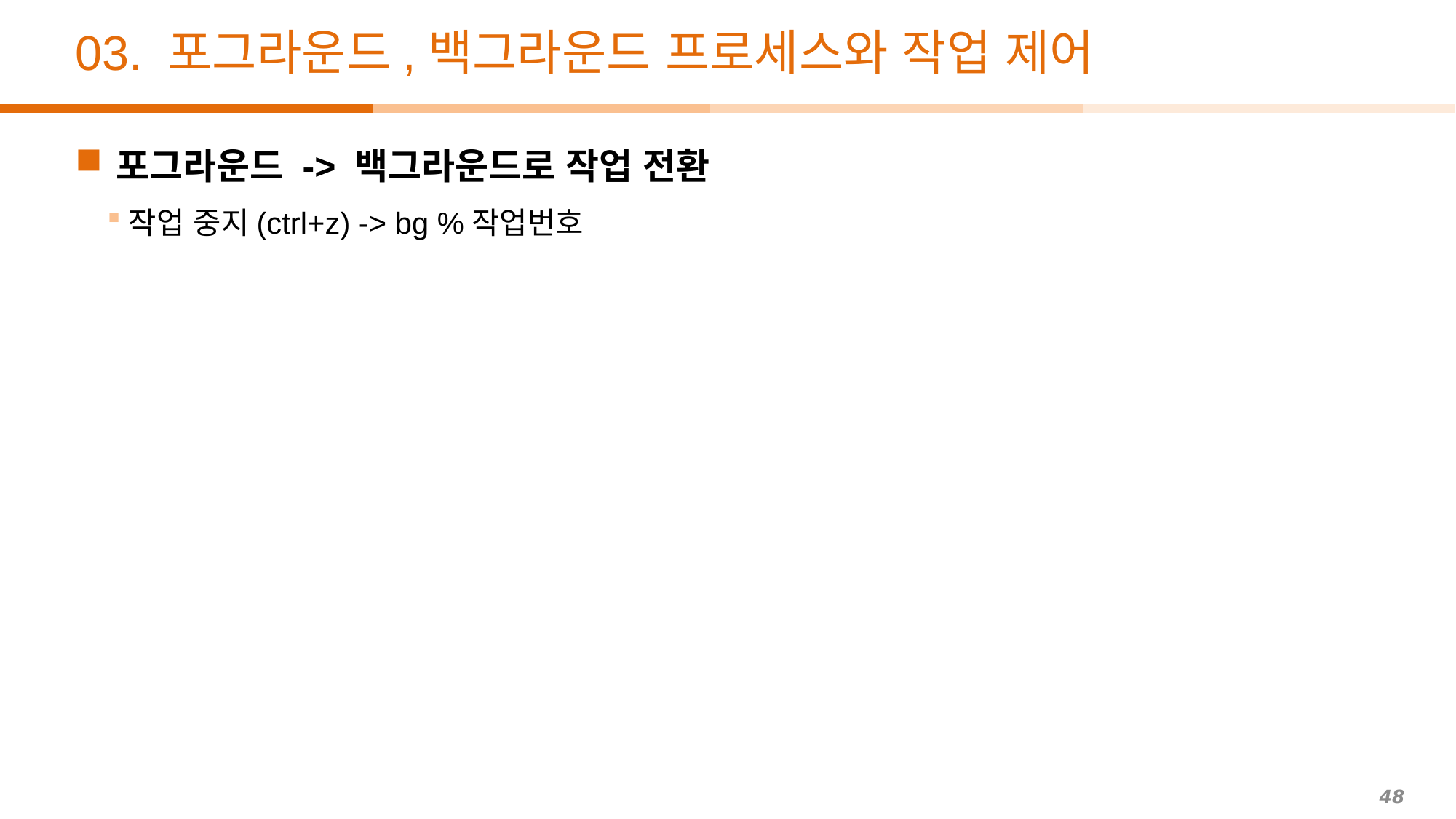

# 03. 포그라운드,백그라운드 프로세스와 작업 제어
포그라운드 -> 백그라운드로 작업 전환
작업 중지(ctrl+z) -> bg %작업번호